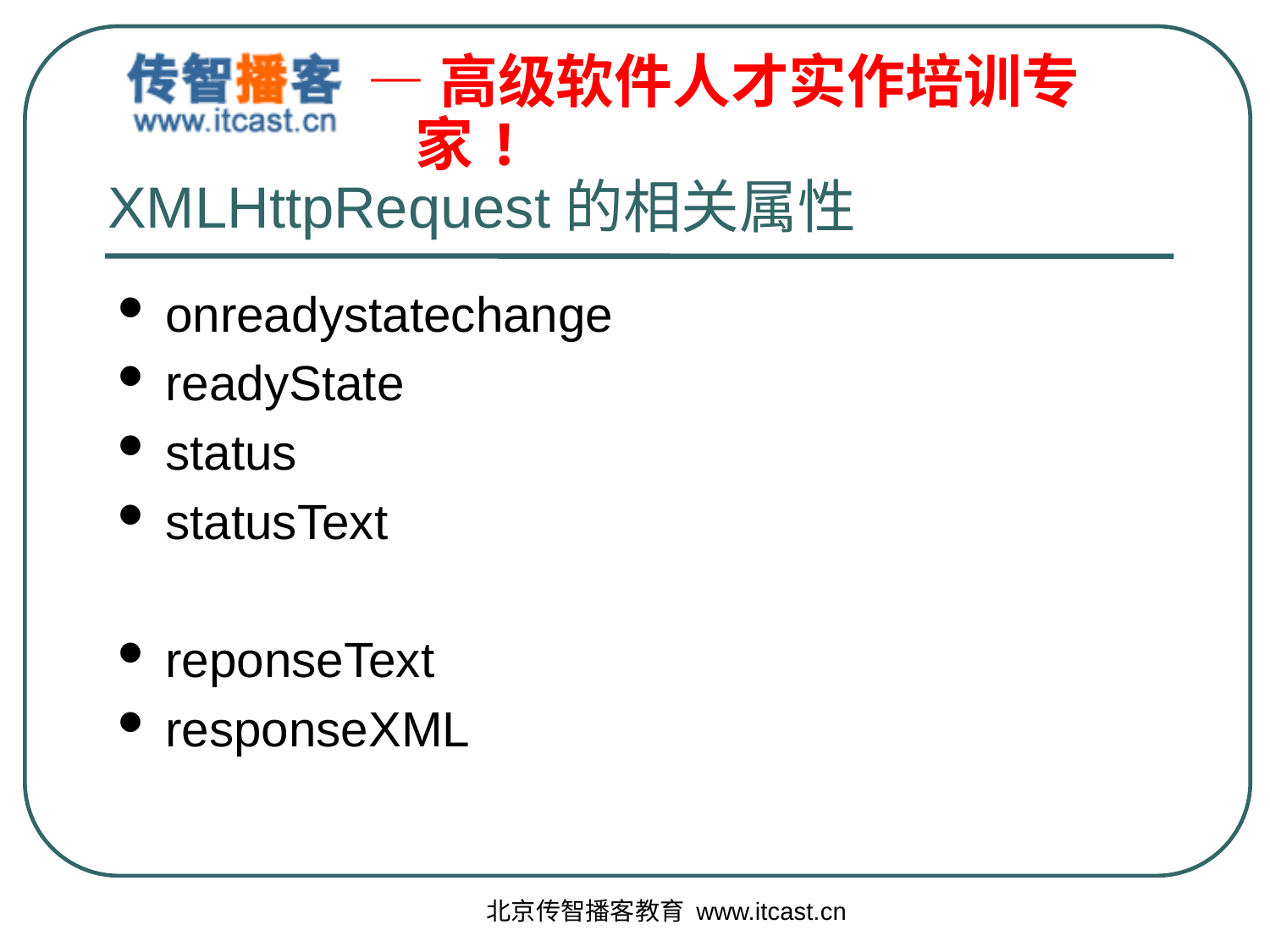

# XMLHttpRequest的相关属性
onreadystatechange
readyState
status
statusText

reponseText
responseXML
北京传智播客教育 www.itcast.cn